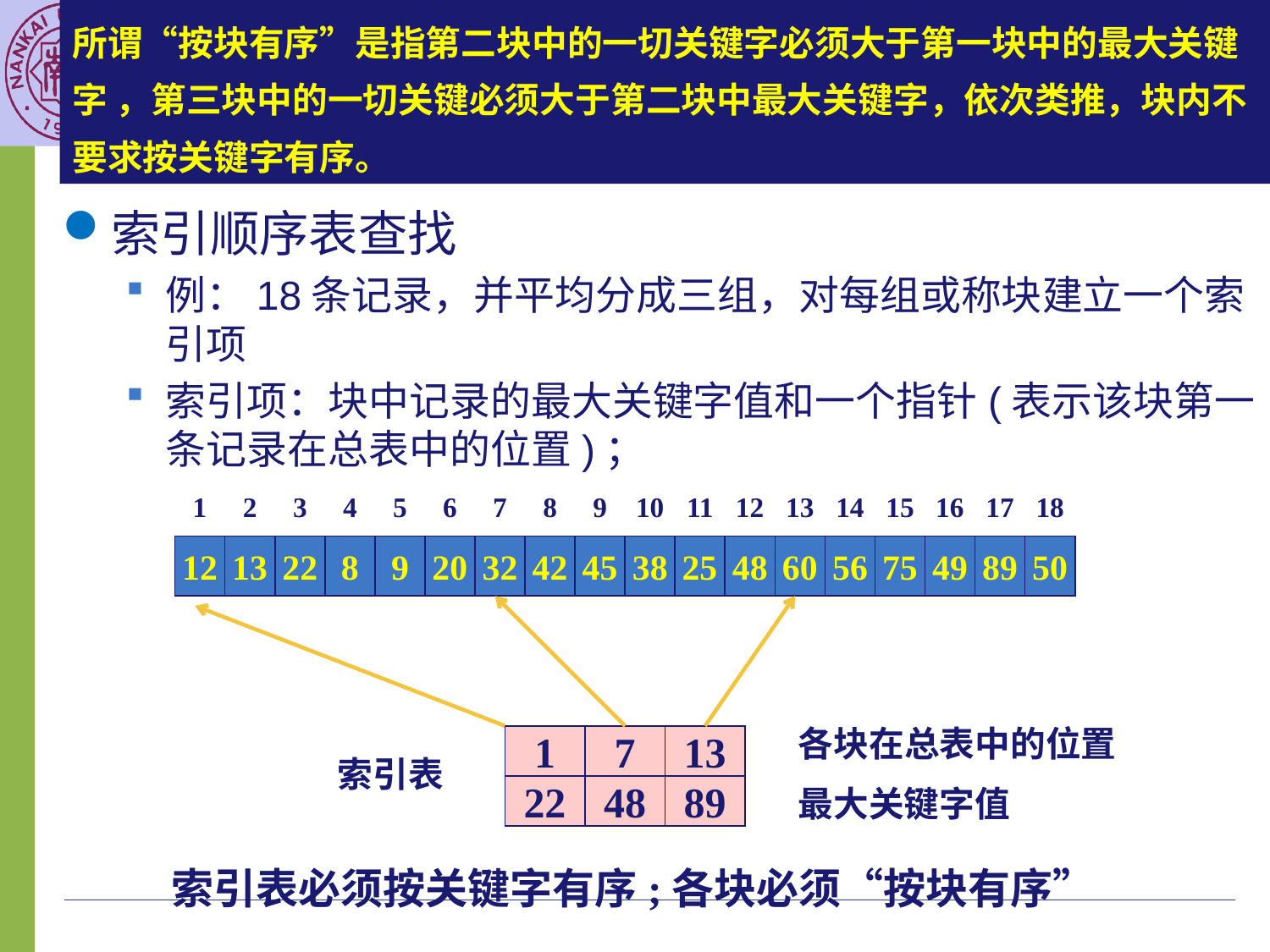

查找
所谓“按块有序”是指第二块中的一切关键字必须大于第一块中的最大关键字 ，第三块中的一切关键必须大于第二块中最大关键字，依次类推，块内不要求按关键字有序。
索引顺序表查找
例：18条记录，并平均分成三组，对每组或称块建立一个索引项
索引项：块中记录的最大关键字值和一个指针(表示该块第一条记录在总表中的位置)；

1
2
3
4
5
6
7
8
9
10
11
12
13
14
15
16
17
18
12
13
22
8
9
20
32
42
45
38
25
48
60
56
75
49
89
50

各块在总表中的位置
1
7
13
索引表
最大关键字值
22
48
89
索引表必须按关键字有序;各块必须“按块有序”